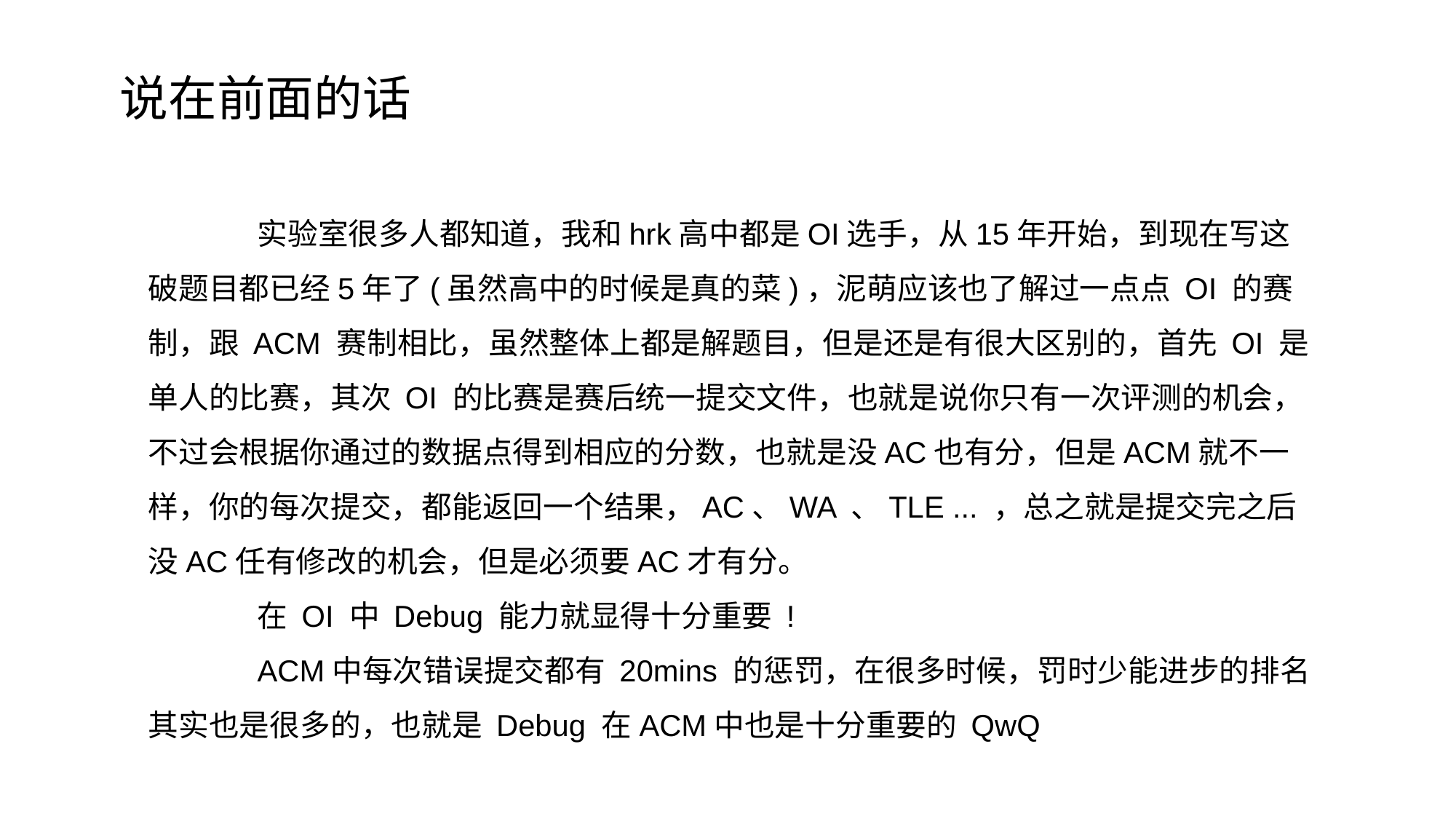

说在前面的话
	实验室很多人都知道，我和hrk高中都是OI选手，从15年开始，到现在写这破题目都已经5年了(虽然高中的时候是真的菜)，泥萌应该也了解过一点点 OI 的赛制，跟 ACM 赛制相比，虽然整体上都是解题目，但是还是有很大区别的，首先 OI 是单人的比赛，其次 OI 的比赛是赛后统一提交文件，也就是说你只有一次评测的机会，不过会根据你通过的数据点得到相应的分数，也就是没AC也有分，但是ACM就不一样，你的每次提交，都能返回一个结果，AC、WA 、TLE ... ，总之就是提交完之后没AC任有修改的机会，但是必须要AC才有分。
	在 OI 中 Debug 能力就显得十分重要 !
	ACM中每次错误提交都有 20mins 的惩罚，在很多时候，罚时少能进步的排名其实也是很多的，也就是 Debug 在ACM中也是十分重要的 QwQ